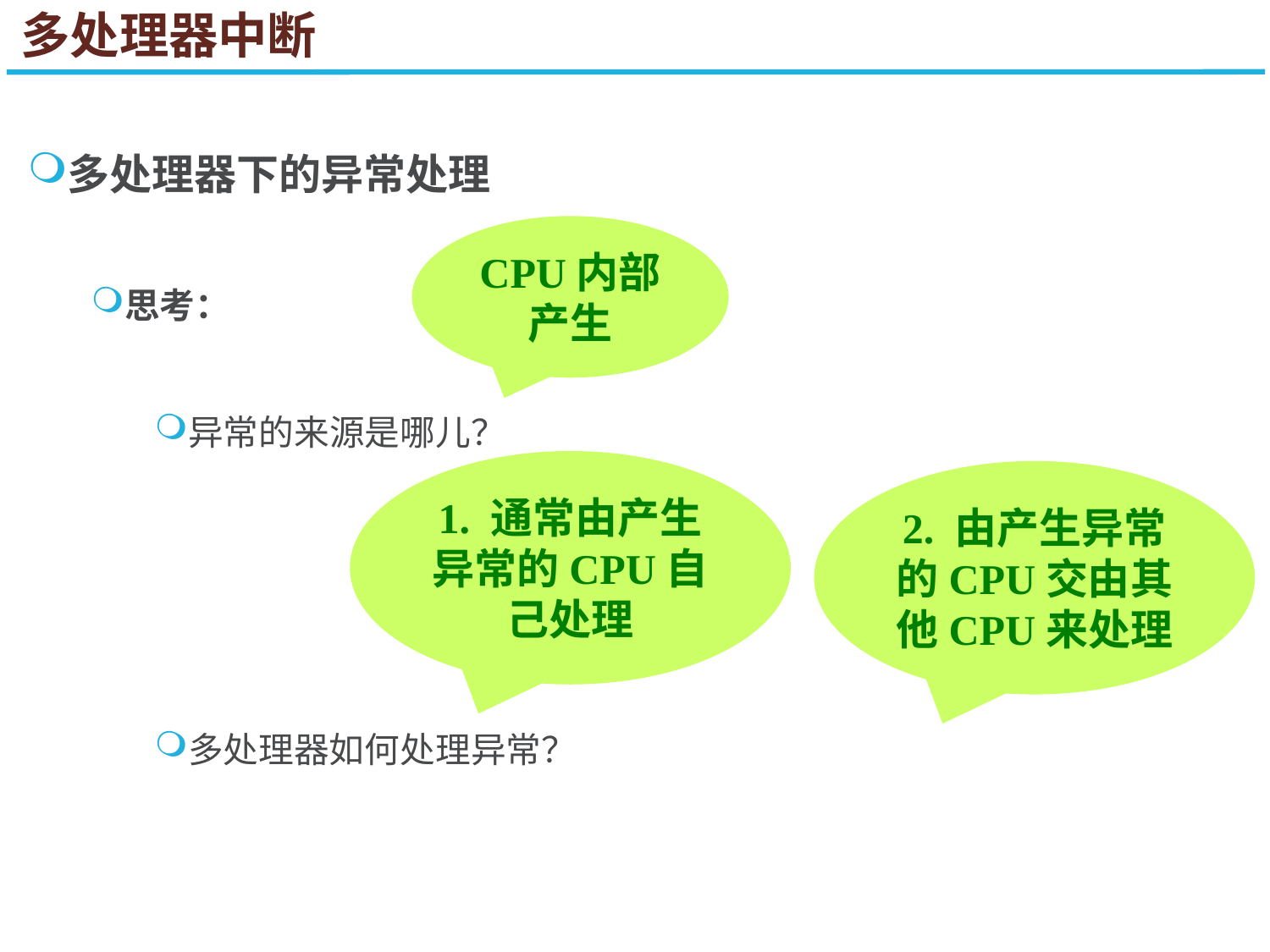

多处理器中断
多处理器下的异常处理

思考：

异常的来源是哪儿？

多处理器如何处理异常？

CPU内部产生
1. 通常由产生异常的CPU自己处理
2. 由产生异常的CPU交由其他CPU来处理